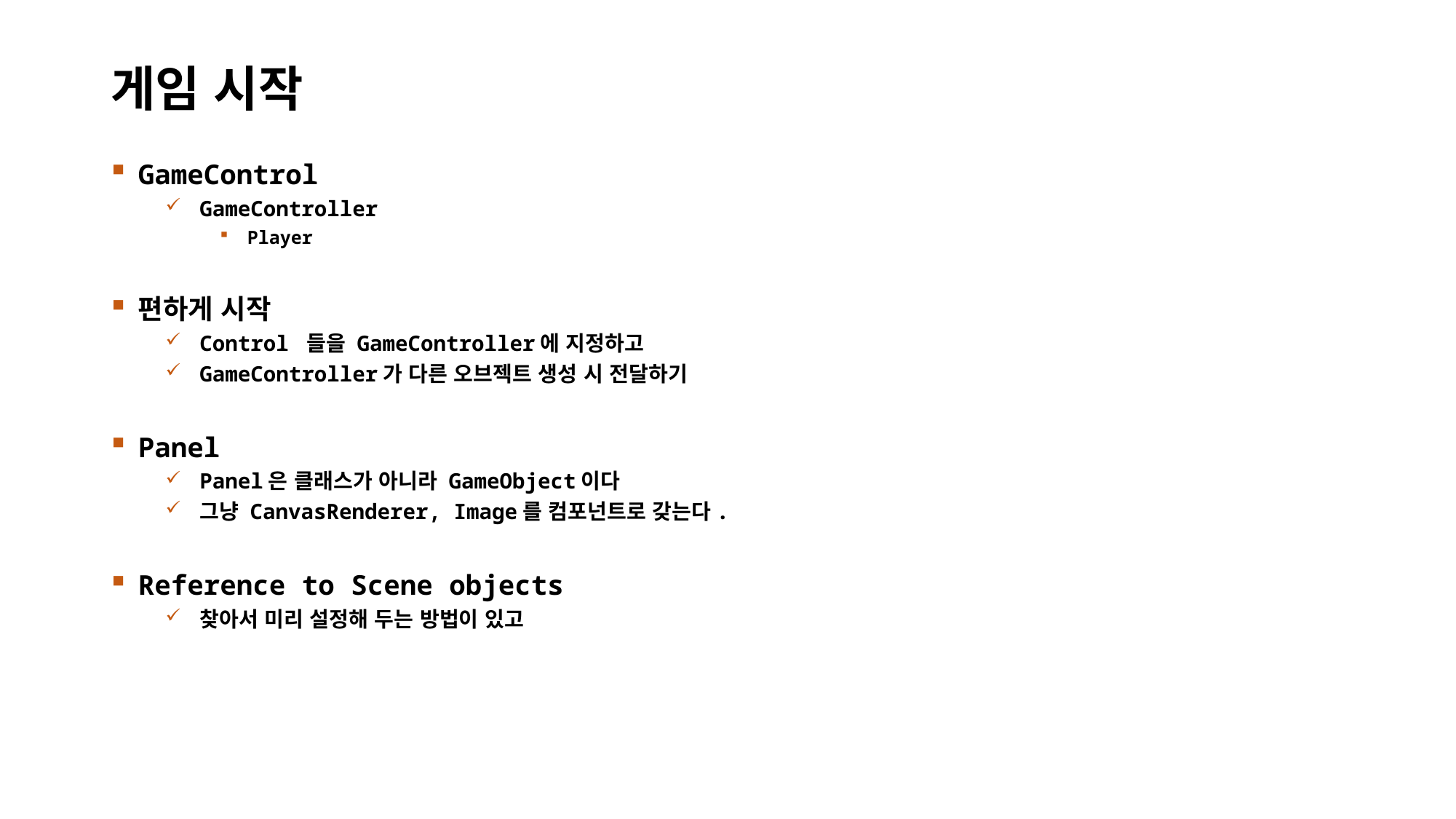

# 게임 시작
GameControl
GameController
Player

편하게 시작
Control 들을 GameController에 지정하고
GameController가 다른 오브젝트 생성 시 전달하기

Panel
Panel은 클래스가 아니라 GameObject이다
그냥 CanvasRenderer, Image를 컴포넌트로 갖는다.

Reference to Scene objects
찾아서 미리 설정해 두는 방법이 있고